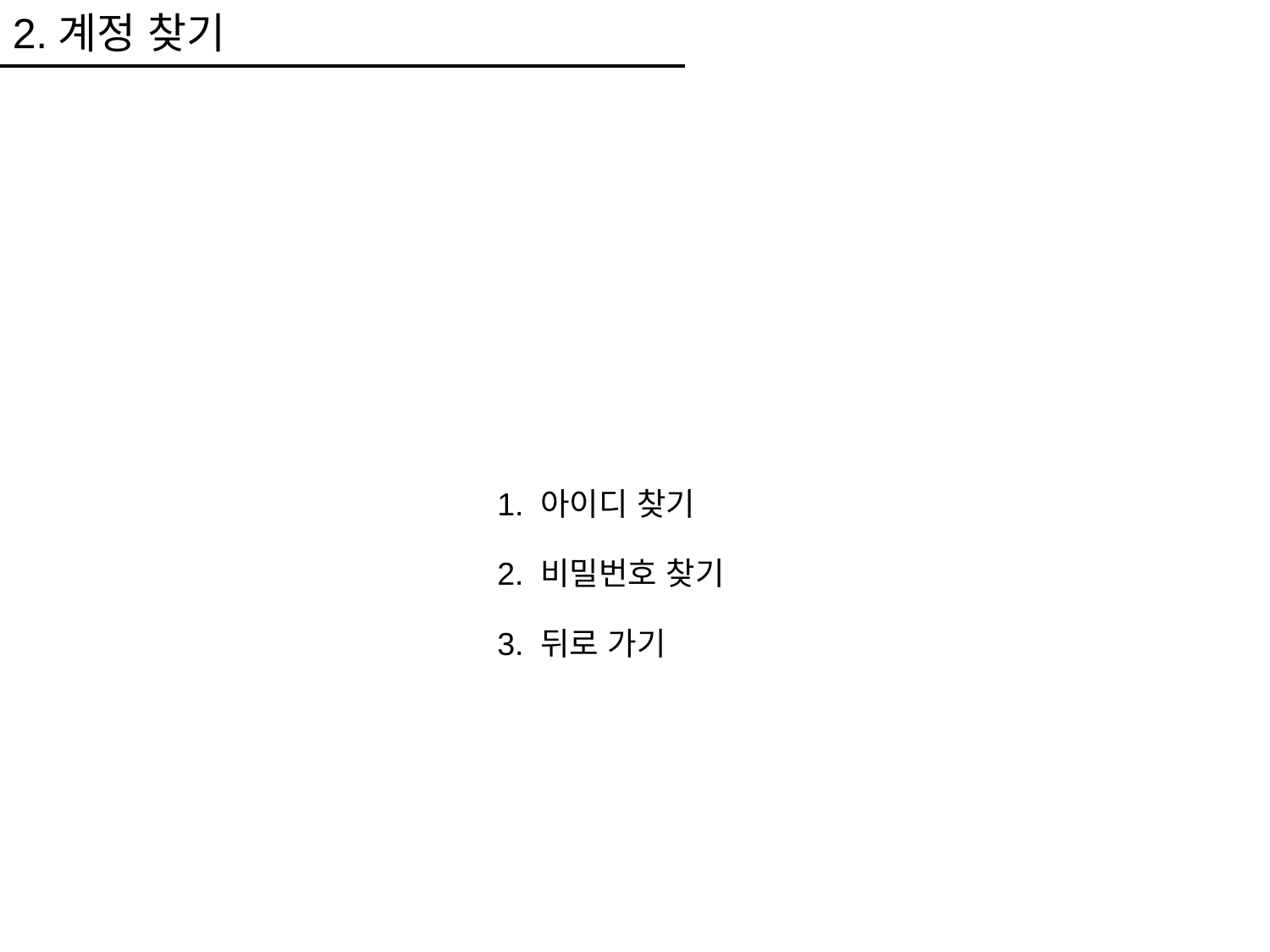

2.계정 찾기
1. 아이디 찾기
2. 비밀번호 찾기
3. 뒤로 가기